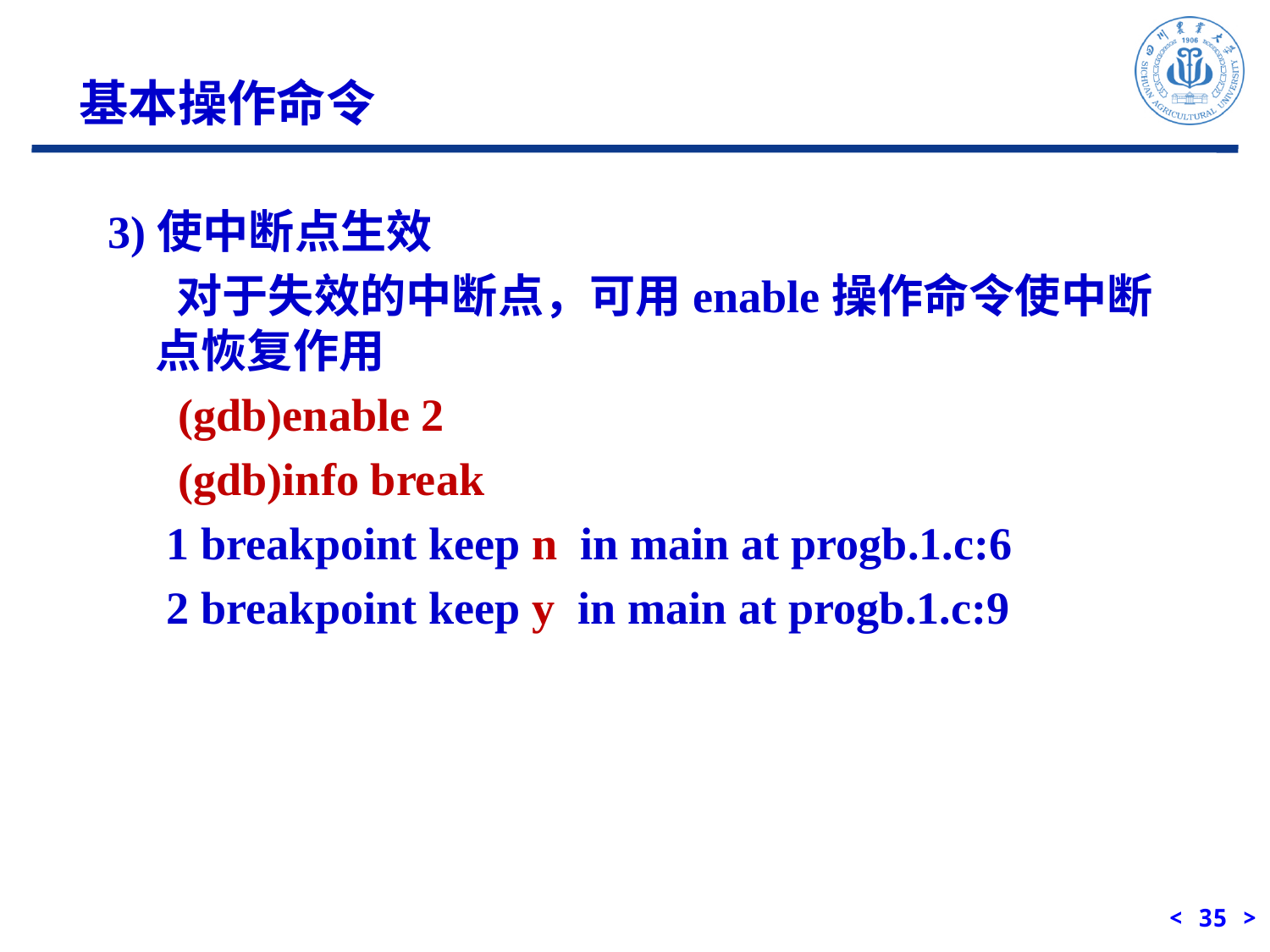

基本操作命令
3)使中断点生效
 对于失效的中断点，可用enable操作命令使中断点恢复作用
  (gdb)enable 2
  (gdb)info break
 1 breakpoint keep n  in main at progb.1.c:6
 2 breakpoint keep y  in main at progb.1.c:9